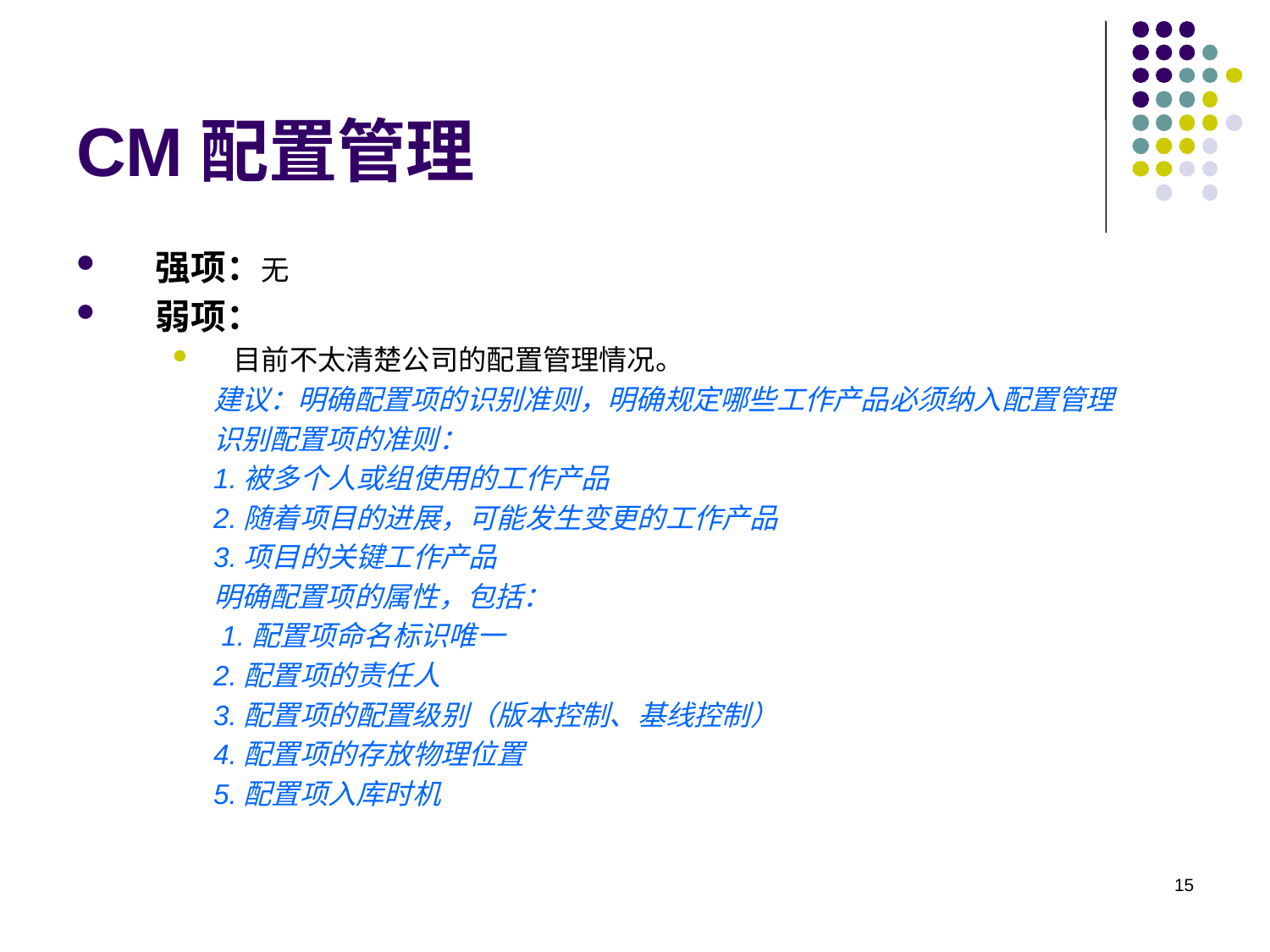

# CM配置管理
强项：无
弱项：
目前不太清楚公司的配置管理情况。
建议：明确配置项的识别准则，明确规定哪些工作产品必须纳入配置管理
识别配置项的准则：
1.被多个人或组使用的工作产品
2.随着项目的进展，可能发生变更的工作产品
3.项目的关键工作产品
明确配置项的属性，包括：
 1.配置项命名标识唯一
2.配置项的责任人
3.配置项的配置级别（版本控制、基线控制）
4.配置项的存放物理位置
5.配置项入库时机
15